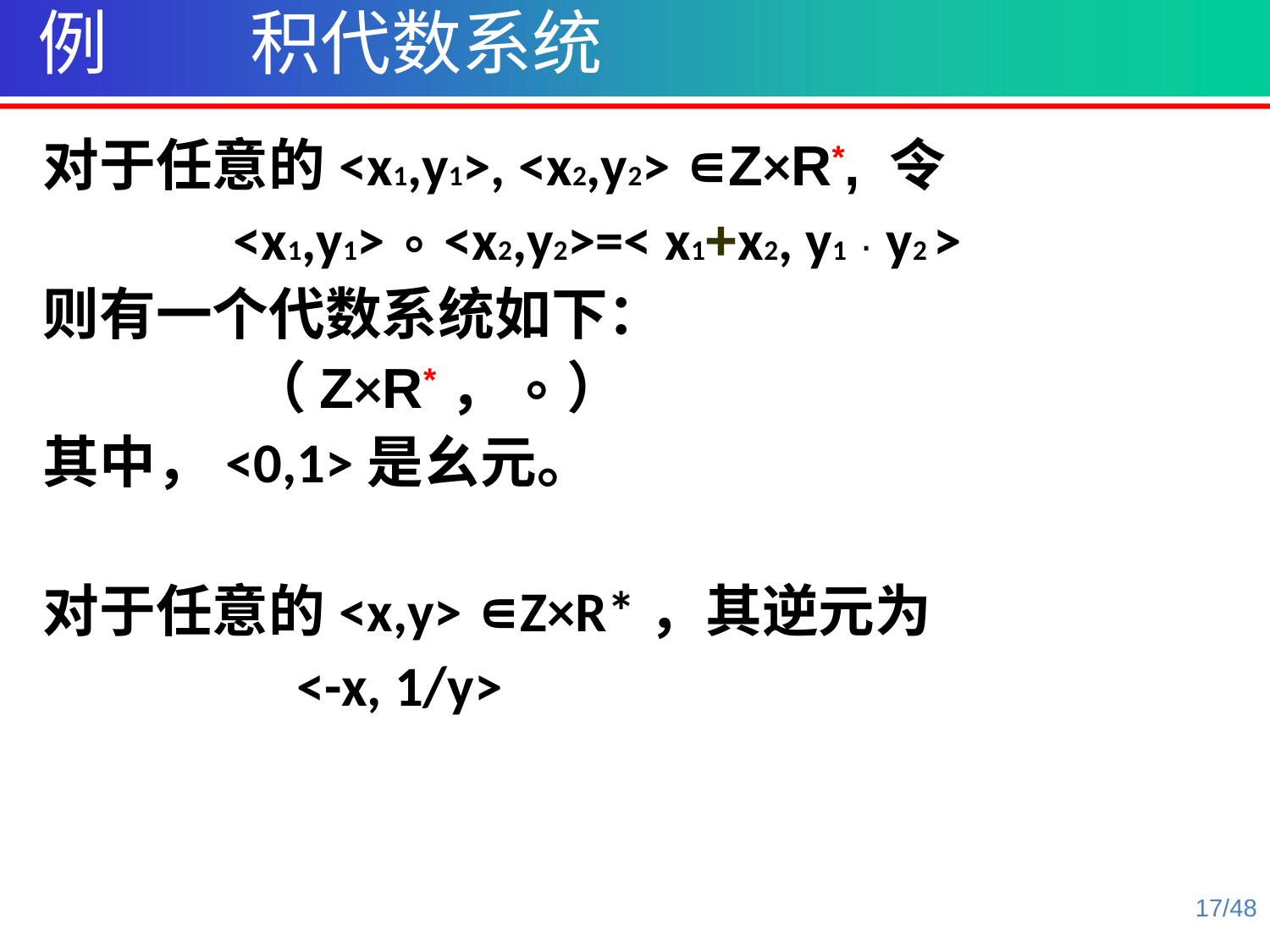

例         积代数系统
对于任意的<x1,y1>, <x2,y2> ∊Z×R*, 令
               <x1,y1> ∘ <x2,y2>=< x1+x2, y1 · y2 >
则有一个代数系统如下：
               （Z×R*， ∘ ）
其中，<0,1>是幺元。

对于任意的<x,y> ∊Z×R*，其逆元为
                    <-x, 1/y>
17/48